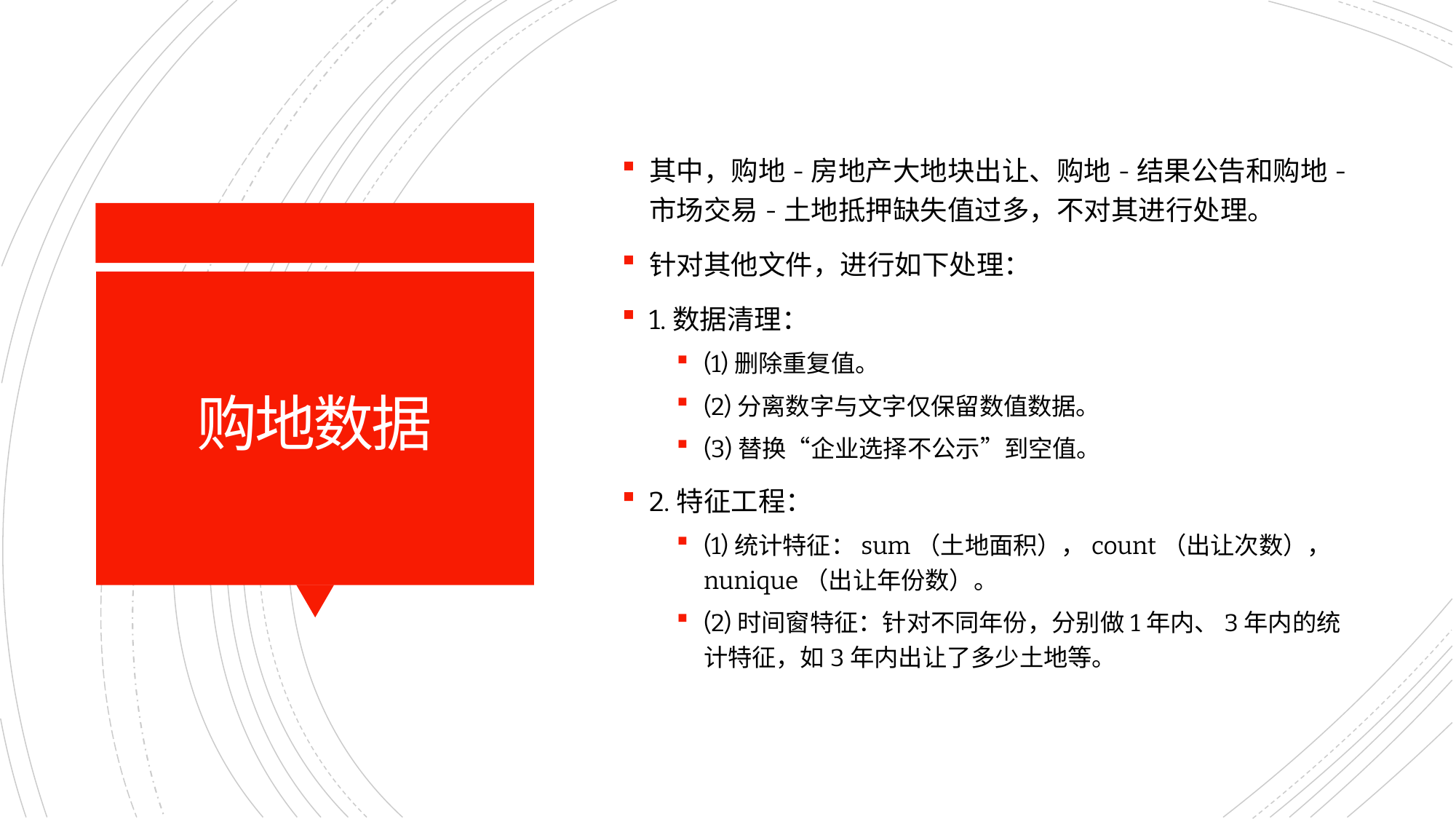

其中，购地-房地产大地块出让、购地-结果公告和购地-市场交易-土地抵押缺失值过多，不对其进行处理。
针对其他文件，进行如下处理：
1.数据清理：
(1)删除重复值。
(2)分离数字与文字仅保留数值数据。
(3)替换“企业选择不公示”到空值。
2.特征工程：
(1)统计特征：sum（土地面积），count（出让次数），nunique（出让年份数）。
(2)时间窗特征：针对不同年份，分别做1年内、3年内的统计特征，如3年内出让了多少土地等。
# 购地数据